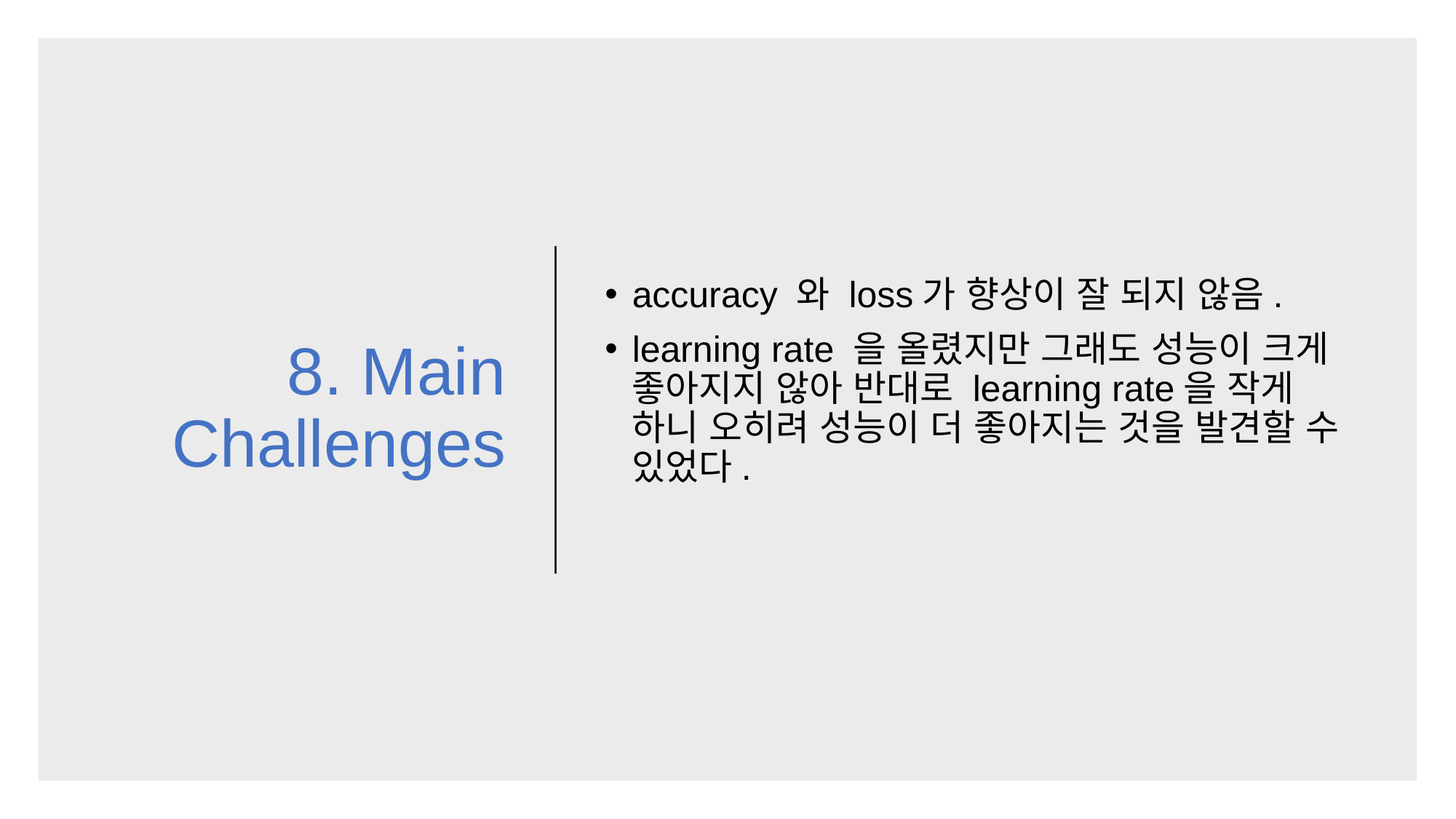

# 8. Main Challenges
accuracy 와 loss가 향상이 잘 되지 않음.
learning rate 을 올렸지만 그래도 성능이 크게 좋아지지 않아 반대로 learning rate을 작게 하니 오히려 성능이 더 좋아지는 것을 발견할 수 있었다.